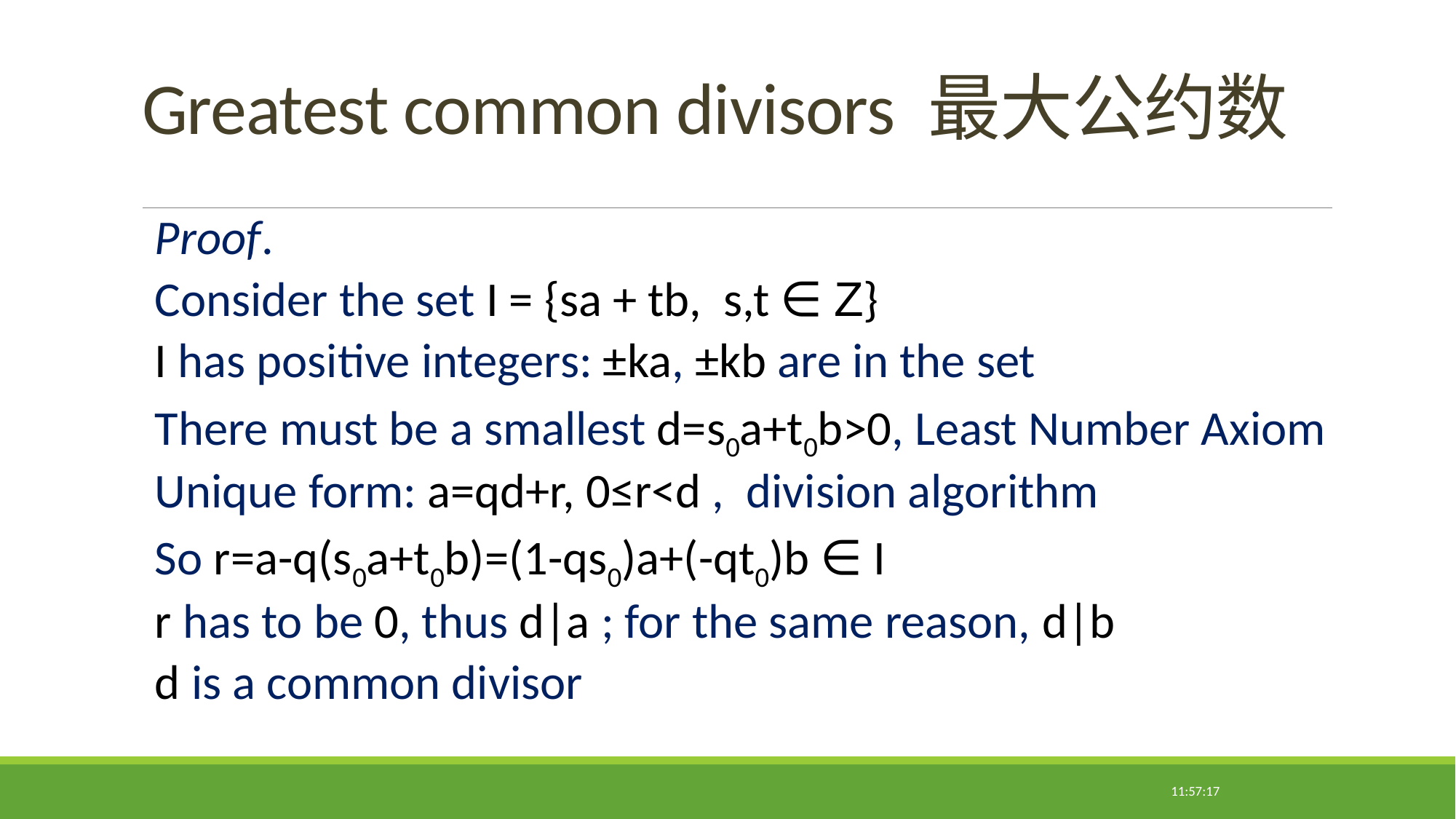

# Greatest common divisors 最大公约数
Proof.
Consider the set I = {sa + tb,  s,t ∈ Z}
I has positive integers: ±ka, ±kb are in the set
There must be a smallest d=s0a+t0b>0, Least Number Axiom
Unique form: a=qd+r, 0≤r<d ,  division algorithm
So r=a-q(s0a+t0b)=(1-qs0)a+(-qt0)b ∈ I
r has to be 0, thus d|a ; for the same reason, d|b
d is a common divisor
11:57:17